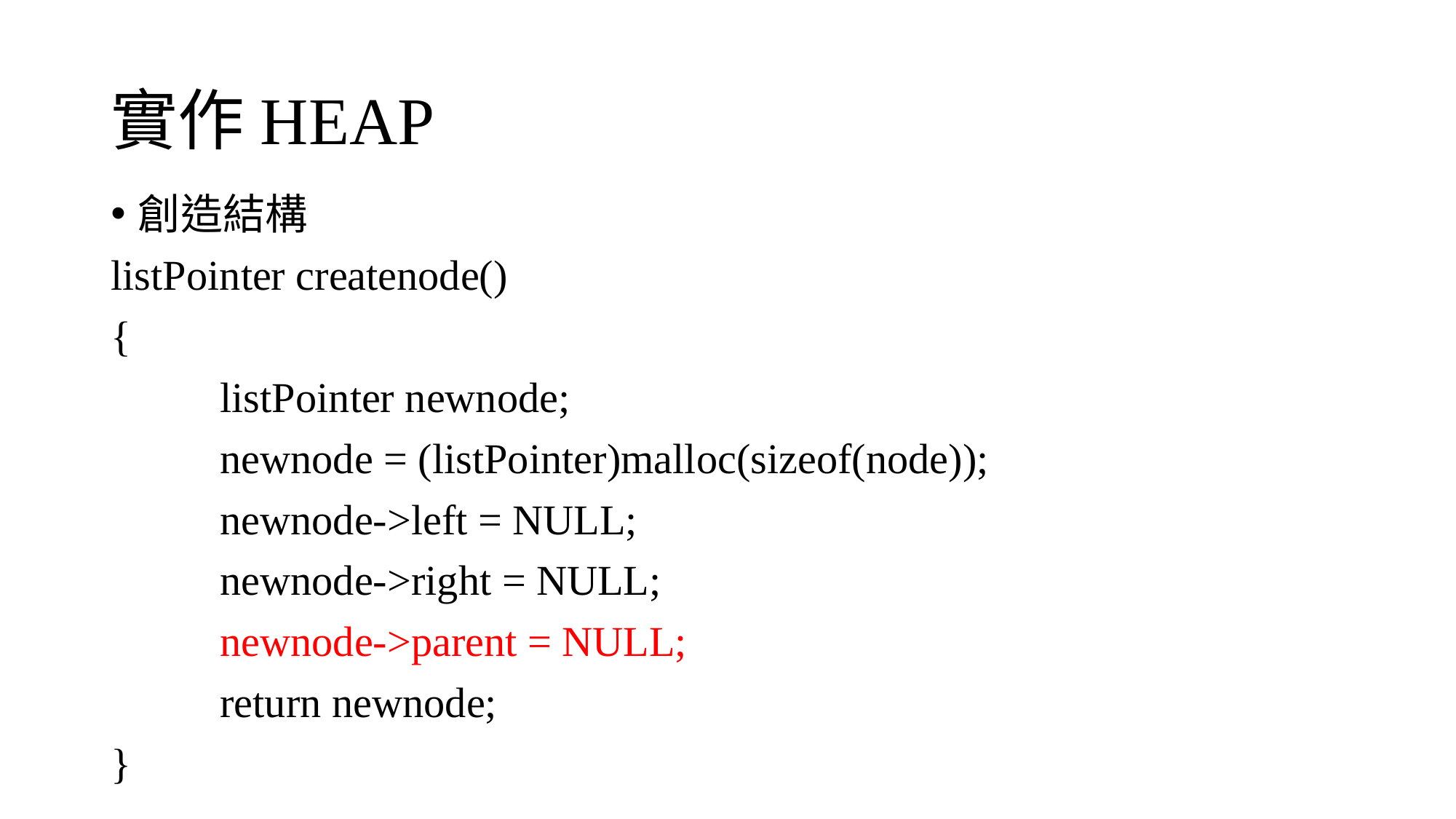

# 實作HEAP
創造結構
listPointer createnode()
{
	listPointer newnode;
	newnode = (listPointer)malloc(sizeof(node));
	newnode->left = NULL;
	newnode->right = NULL;
	newnode->parent = NULL;
	return newnode;
}